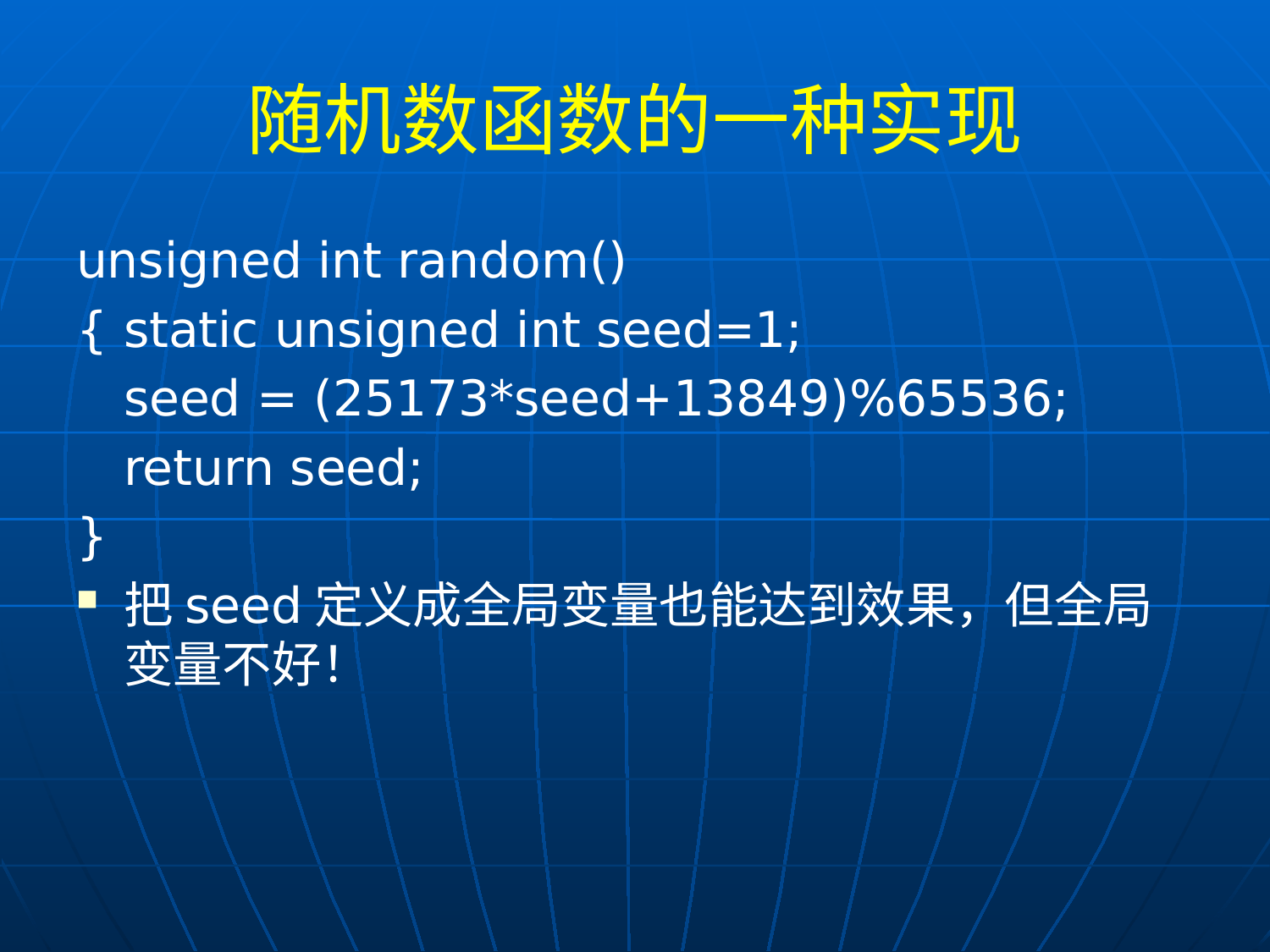

# 随机数函数的一种实现
unsigned int random()
{	static unsigned int seed=1;
	seed = (25173*seed+13849)%65536;
	return seed;
}
把seed定义成全局变量也能达到效果，但全局变量不好！